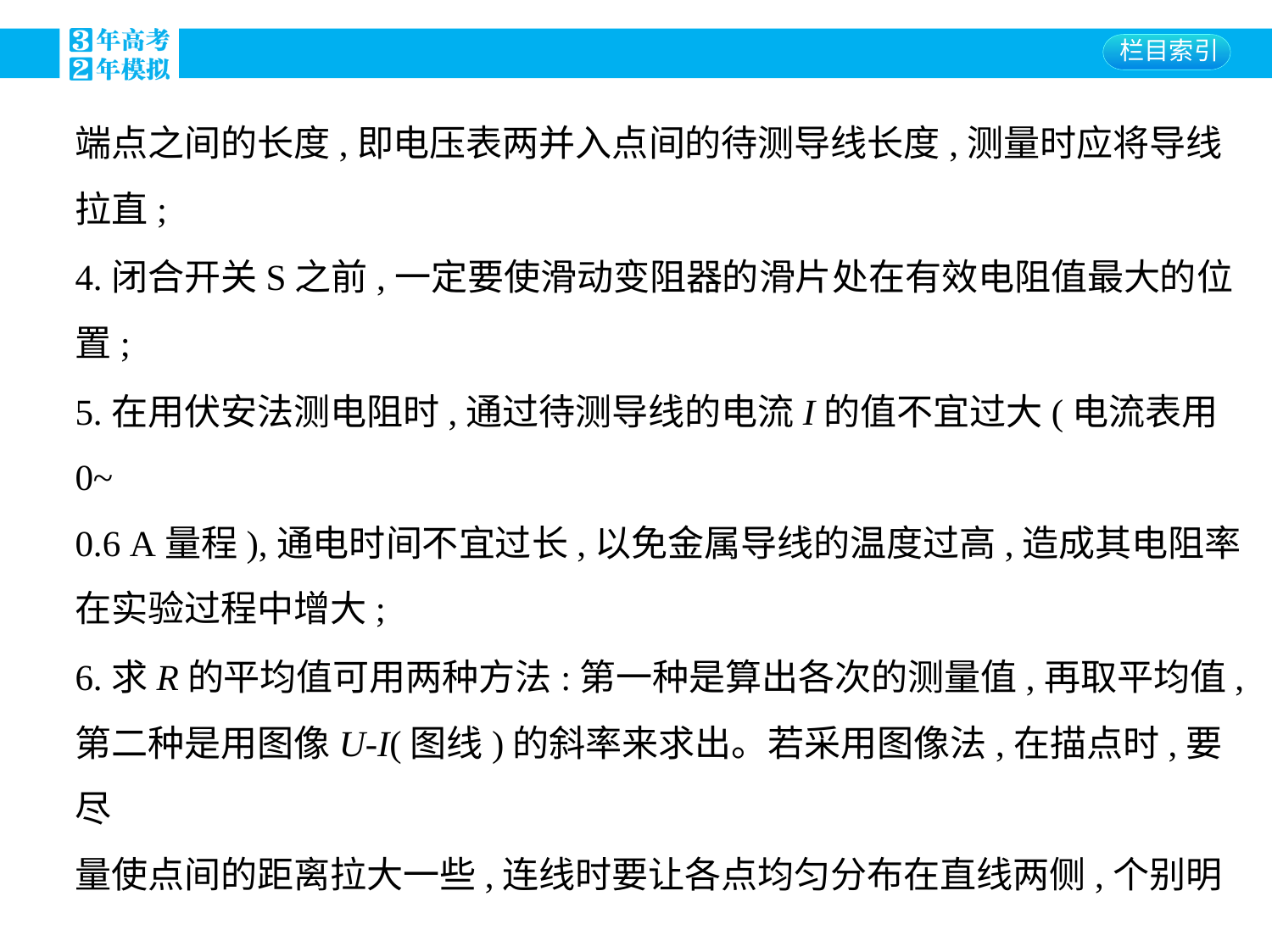

端点之间的长度,即电压表两并入点间的待测导线长度,测量时应将导线
拉直;
4.闭合开关S之前,一定要使滑动变阻器的滑片处在有效电阻值最大的位
置;
5.在用伏安法测电阻时,通过待测导线的电流I的值不宜过大(电流表用0~
0.6 A量程),通电时间不宜过长,以免金属导线的温度过高,造成其电阻率
在实验过程中增大;
6.求R的平均值可用两种方法:第一种是算出各次的测量值,再取平均值,
第二种是用图像U-I(图线)的斜率来求出。若采用图像法,在描点时,要尽
量使点间的距离拉大一些,连线时要让各点均匀分布在直线两侧,个别明